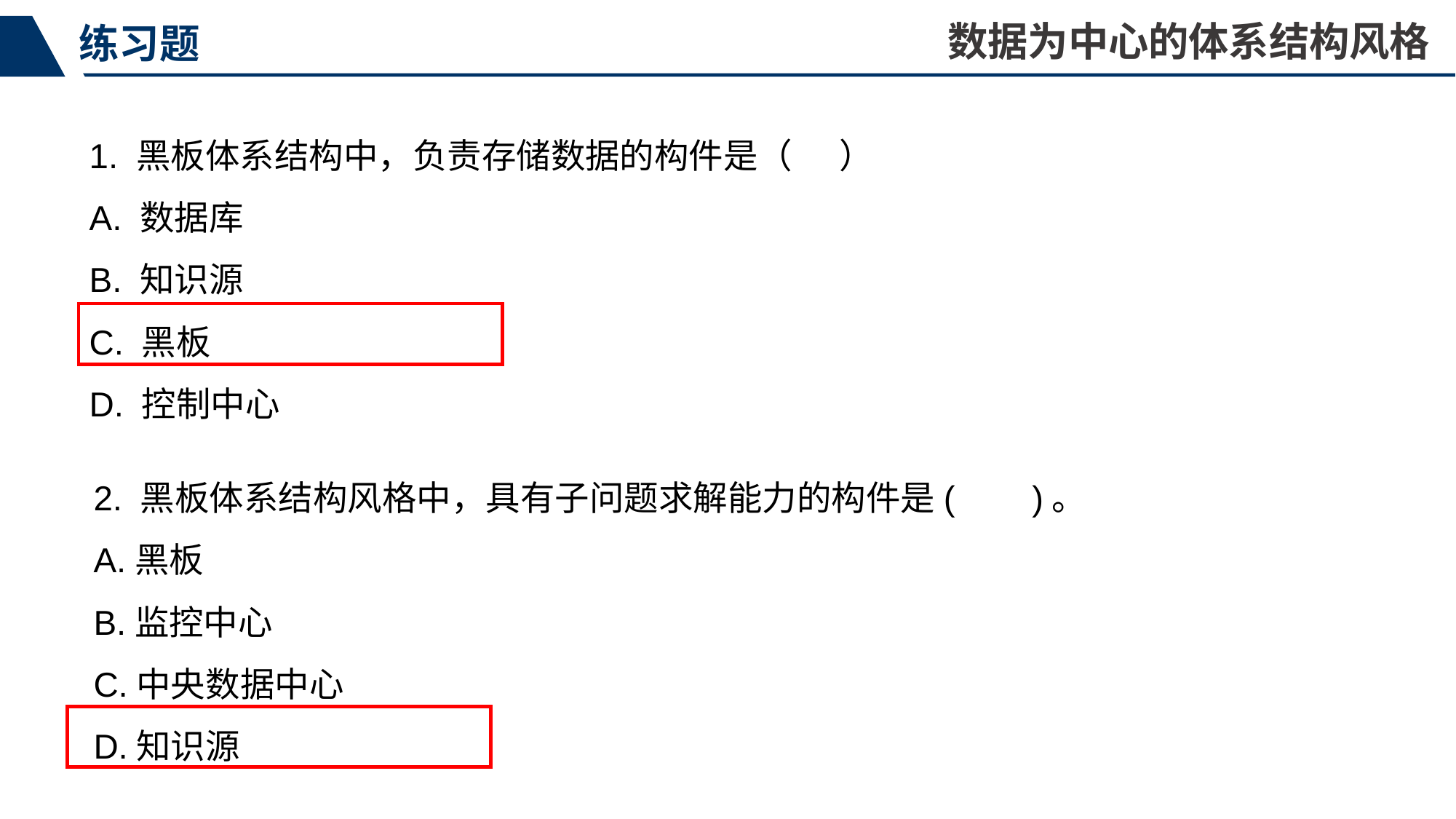

数据为中心的体系结构风格

练习题

1. 黑板体系结构中，负责存储数据的构件是（      ）
A. 数据库
B. 知识源
C. 黑板
D. 控制中心

2. 黑板体系结构风格中，具有子问题求解能力的构件是(        )。
A.黑板
B.监控中心
C.中央数据中心
D.知识源